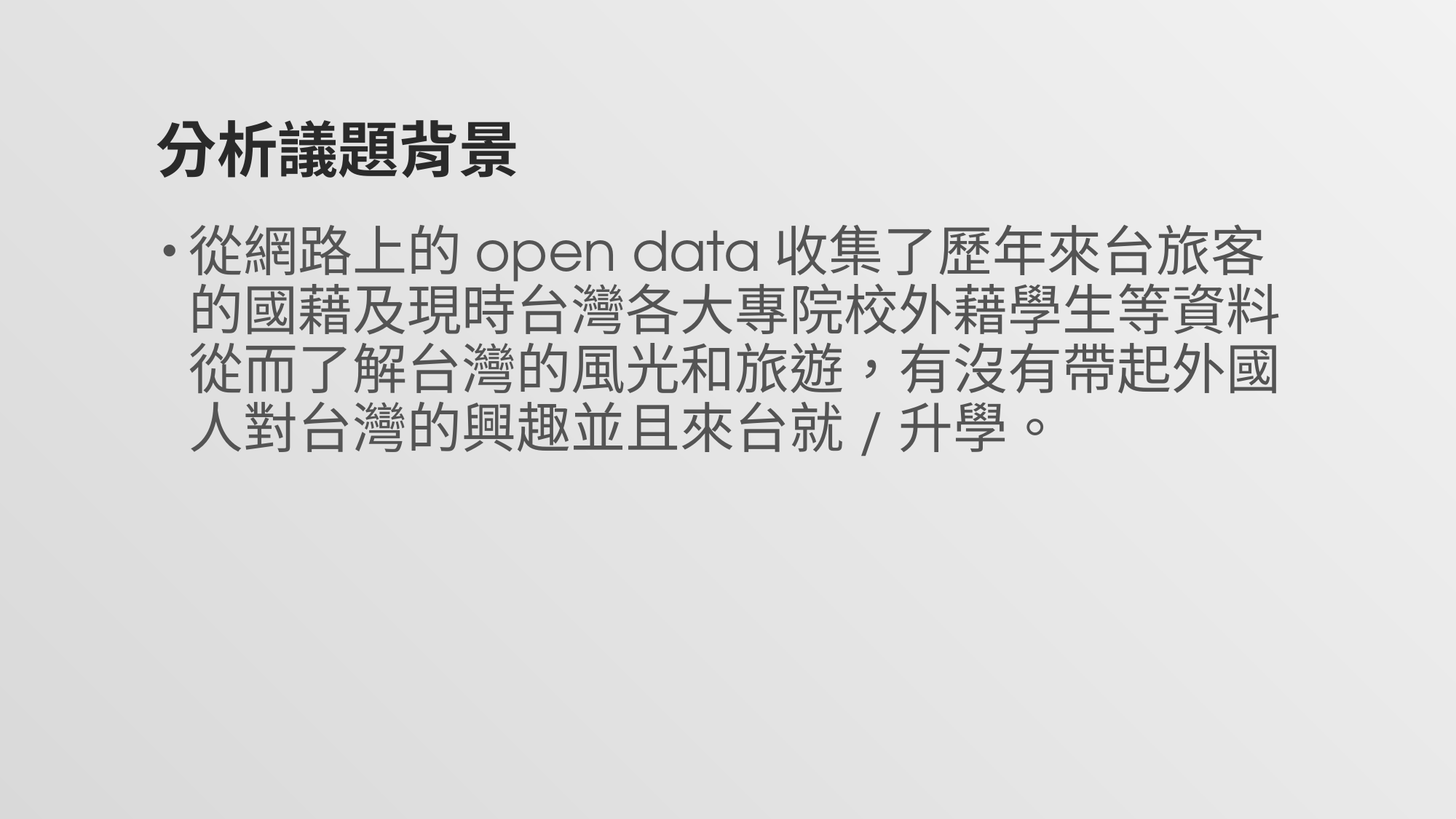

# 分析議題背景
從網路上的open data收集了歷年來台旅客的國藉及現時台灣各大專院校外藉學生等資料從而了解台灣的風光和旅遊，有沒有帶起外國人對台灣的興趣並且來台就/升學。